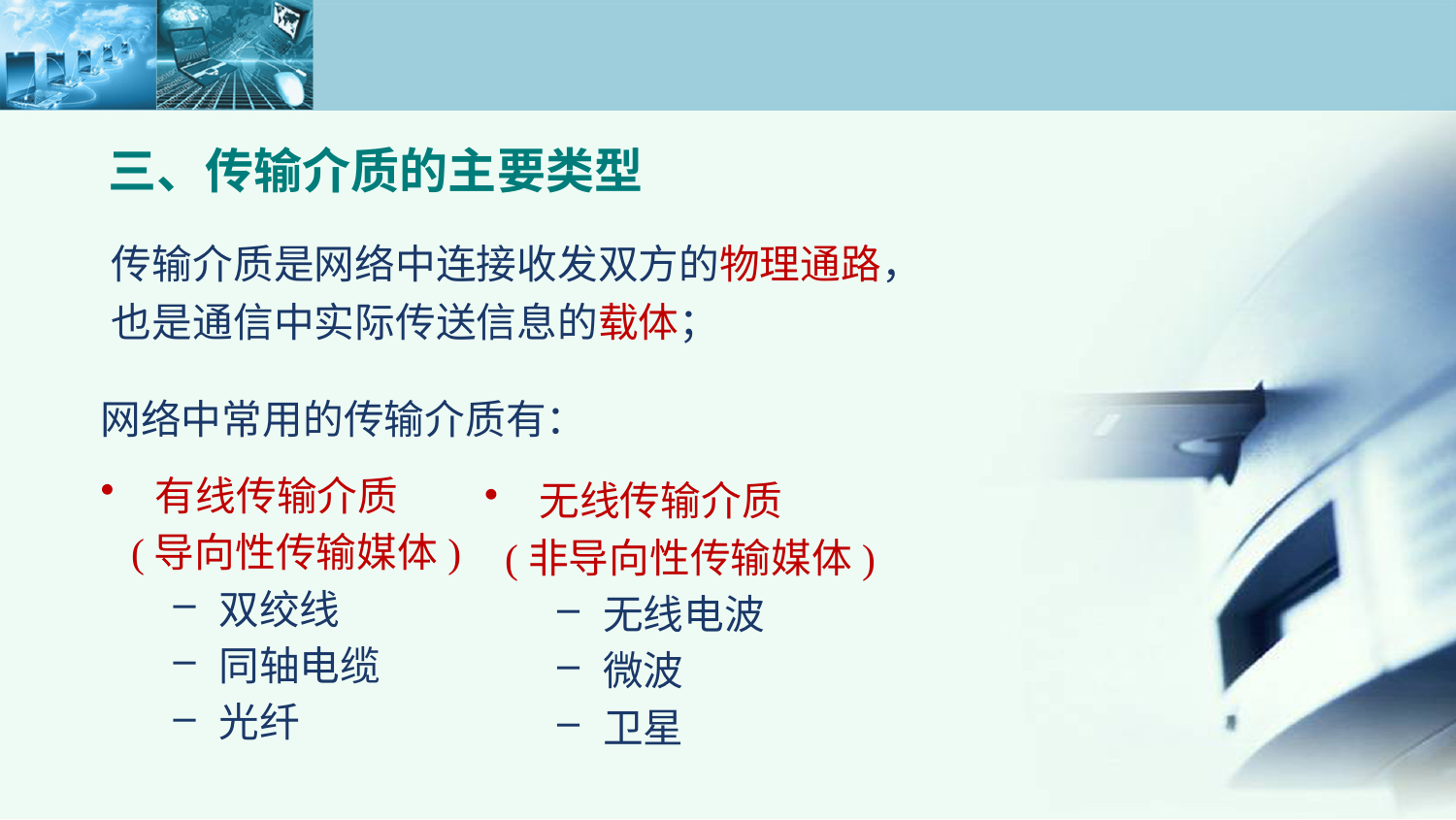

三、传输介质的主要类型
传输介质是网络中连接收发双方的物理通路，也是通信中实际传送信息的载体；
网络中常用的传输介质有：
有线传输介质
   (导向性传输媒体)
双绞线
同轴电缆
光纤
无线传输介质
  (非导向性传输媒体)
无线电波
微波
卫星